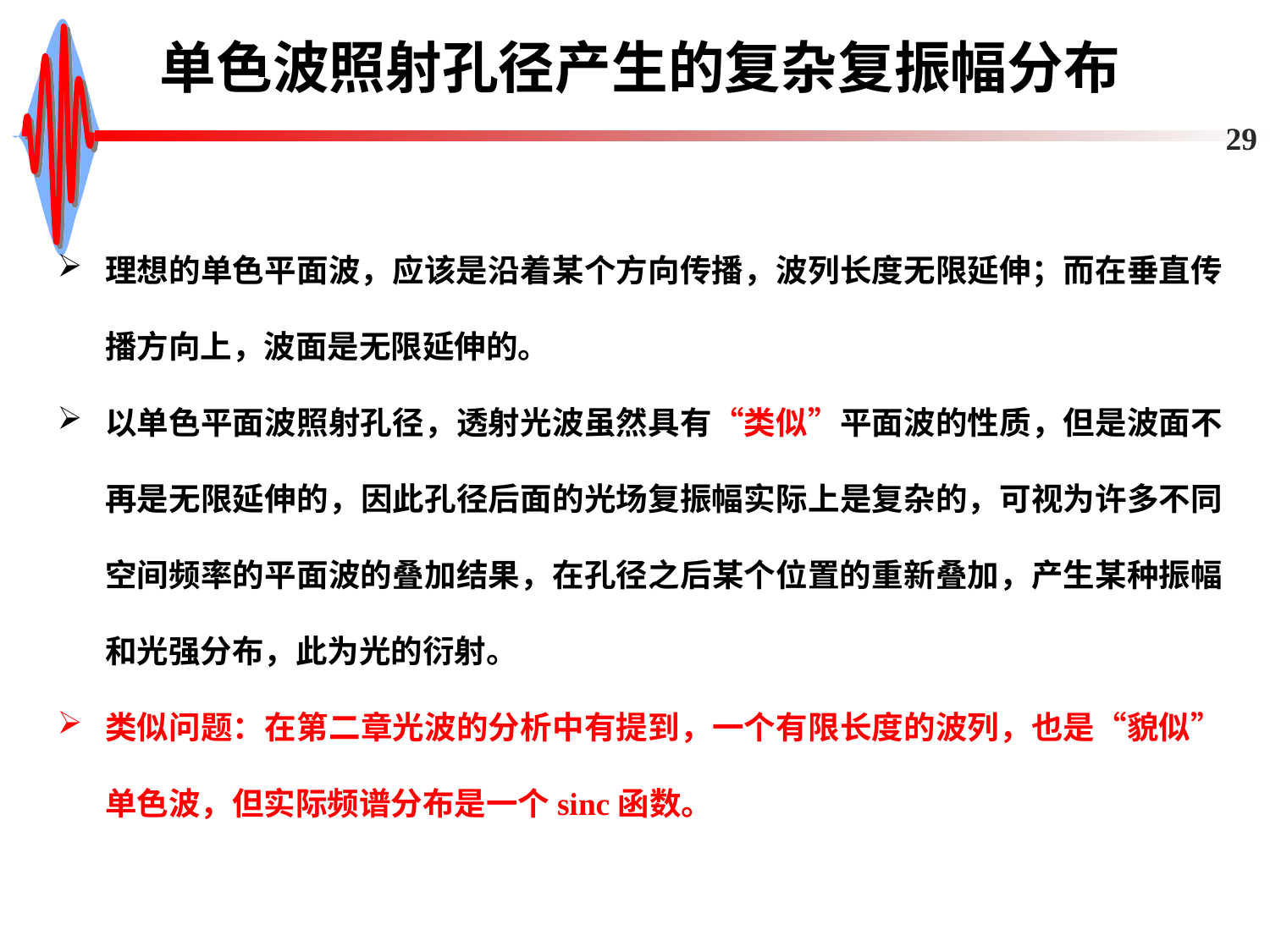

# 单色波照射孔径产生的复杂复振幅分布
29
理想的单色平面波，应该是沿着某个方向传播，波列长度无限延伸；而在垂直传播方向上，波面是无限延伸的。
以单色平面波照射孔径，透射光波虽然具有“类似”平面波的性质，但是波面不再是无限延伸的，因此孔径后面的光场复振幅实际上是复杂的，可视为许多不同空间频率的平面波的叠加结果，在孔径之后某个位置的重新叠加，产生某种振幅和光强分布，此为光的衍射。
类似问题：在第二章光波的分析中有提到，一个有限长度的波列，也是“貌似”单色波，但实际频谱分布是一个sinc函数。